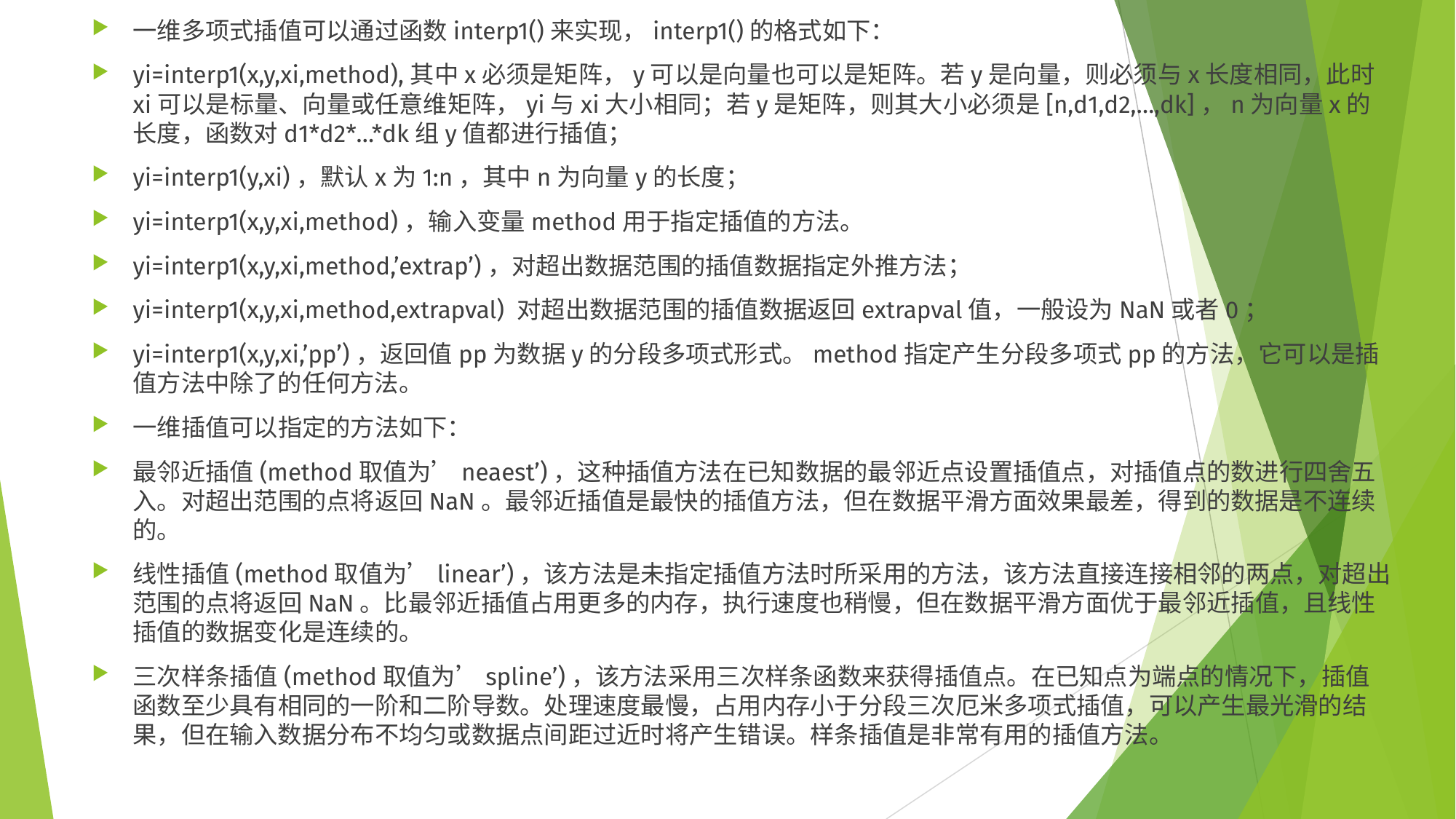

一维多项式插值可以通过函数interp1()来实现，interp1()的格式如下：
yi=interp1(x,y,xi,method),其中x必须是矩阵，y可以是向量也可以是矩阵。若y是向量，则必须与x长度相同，此时xi可以是标量、向量或任意维矩阵，yi与xi大小相同；若y是矩阵，则其大小必须是[n,d1,d2,…,dk]，n为向量x的长度，函数对d1*d2*…*dk组y值都进行插值；
yi=interp1(y,xi)，默认x为1:n，其中n为向量y的长度；
yi=interp1(x,y,xi,method)，输入变量method用于指定插值的方法。
yi=interp1(x,y,xi,method,’extrap’)，对超出数据范围的插值数据指定外推方法；
yi=interp1(x,y,xi,method,extrapval) 对超出数据范围的插值数据返回extrapval值，一般设为NaN或者0；
yi=interp1(x,y,xi,’pp’)，返回值pp为数据y的分段多项式形式。method指定产生分段多项式pp的方法，它可以是插值方法中除了的任何方法。
一维插值可以指定的方法如下：
最邻近插值(method取值为’neaest’)，这种插值方法在已知数据的最邻近点设置插值点，对插值点的数进行四舍五入。对超出范围的点将返回NaN。最邻近插值是最快的插值方法，但在数据平滑方面效果最差，得到的数据是不连续的。
线性插值(method取值为’linear’)，该方法是未指定插值方法时所采用的方法，该方法直接连接相邻的两点，对超出范围的点将返回NaN。比最邻近插值占用更多的内存，执行速度也稍慢，但在数据平滑方面优于最邻近插值，且线性插值的数据变化是连续的。
三次样条插值(method取值为’spline’)，该方法采用三次样条函数来获得插值点。在已知点为端点的情况下，插值函数至少具有相同的一阶和二阶导数。处理速度最慢，占用内存小于分段三次厄米多项式插值，可以产生最光滑的结果，但在输入数据分布不均匀或数据点间距过近时将产生错误。样条插值是非常有用的插值方法。